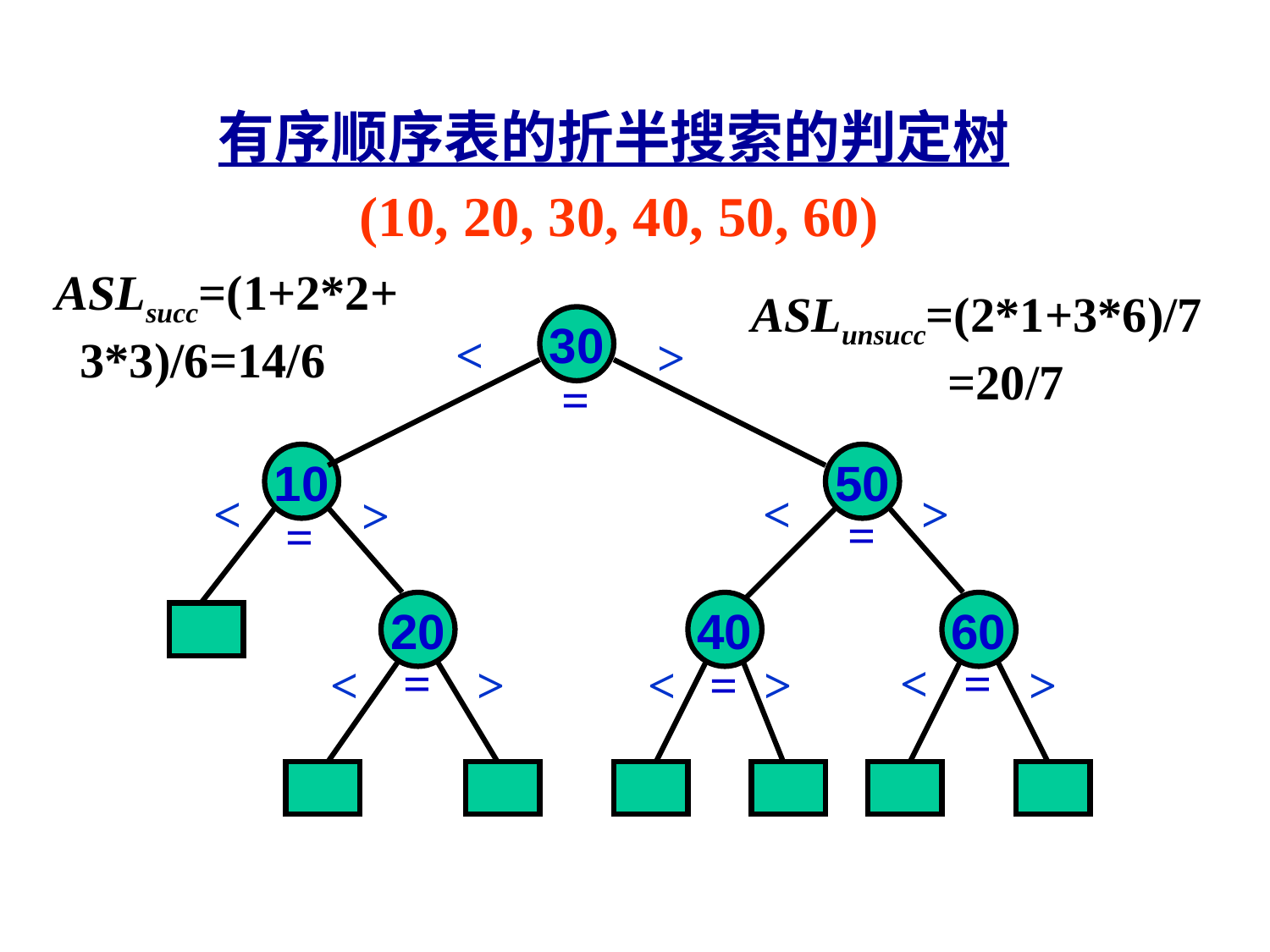

有序顺序表的折半搜索的判定树
                 (10, 20, 30, 40, 50, 60)
ASLsucc=(1+2*2+
  3*3)/6=14/6
ASLunsucc=(2*1+3*6)/7
                =20/7
30
<
>

=
10
50
<
<
>
>
=
=

20
40
60

=
<
=
<
>
<
=
>
>

31